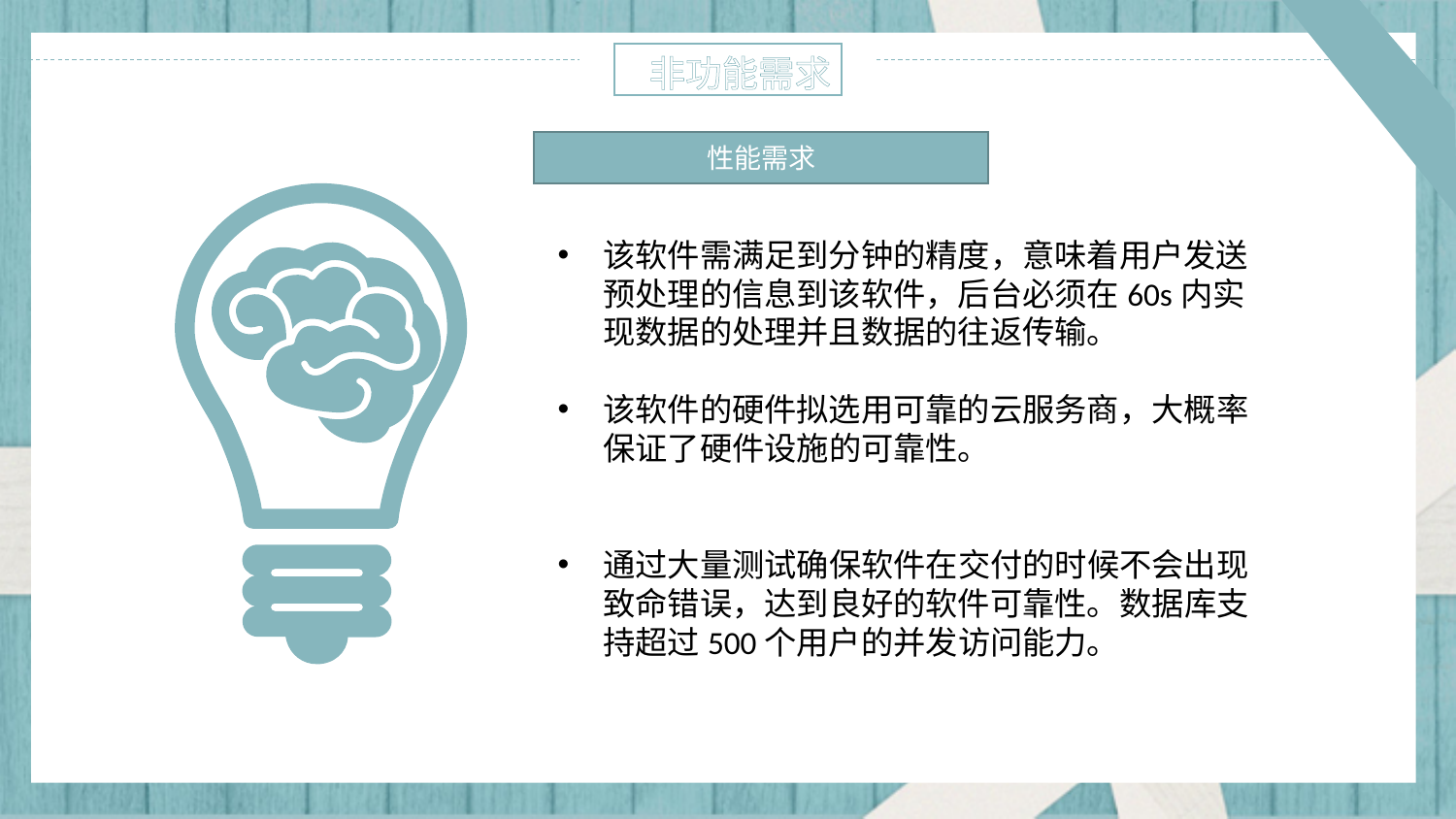

非功能需求
性能需求

该软件需满足到分钟的精度，意味着用户发送预处理的信息到该软件，后台必须在60s内实现数据的处理并且数据的往返传输。

该软件的硬件拟选用可靠的云服务商，大概率保证了硬件设施的可靠性。

通过大量测试确保软件在交付的时候不会出现致命错误，达到良好的软件可靠性。数据库支持超过500个用户的并发访问能力。